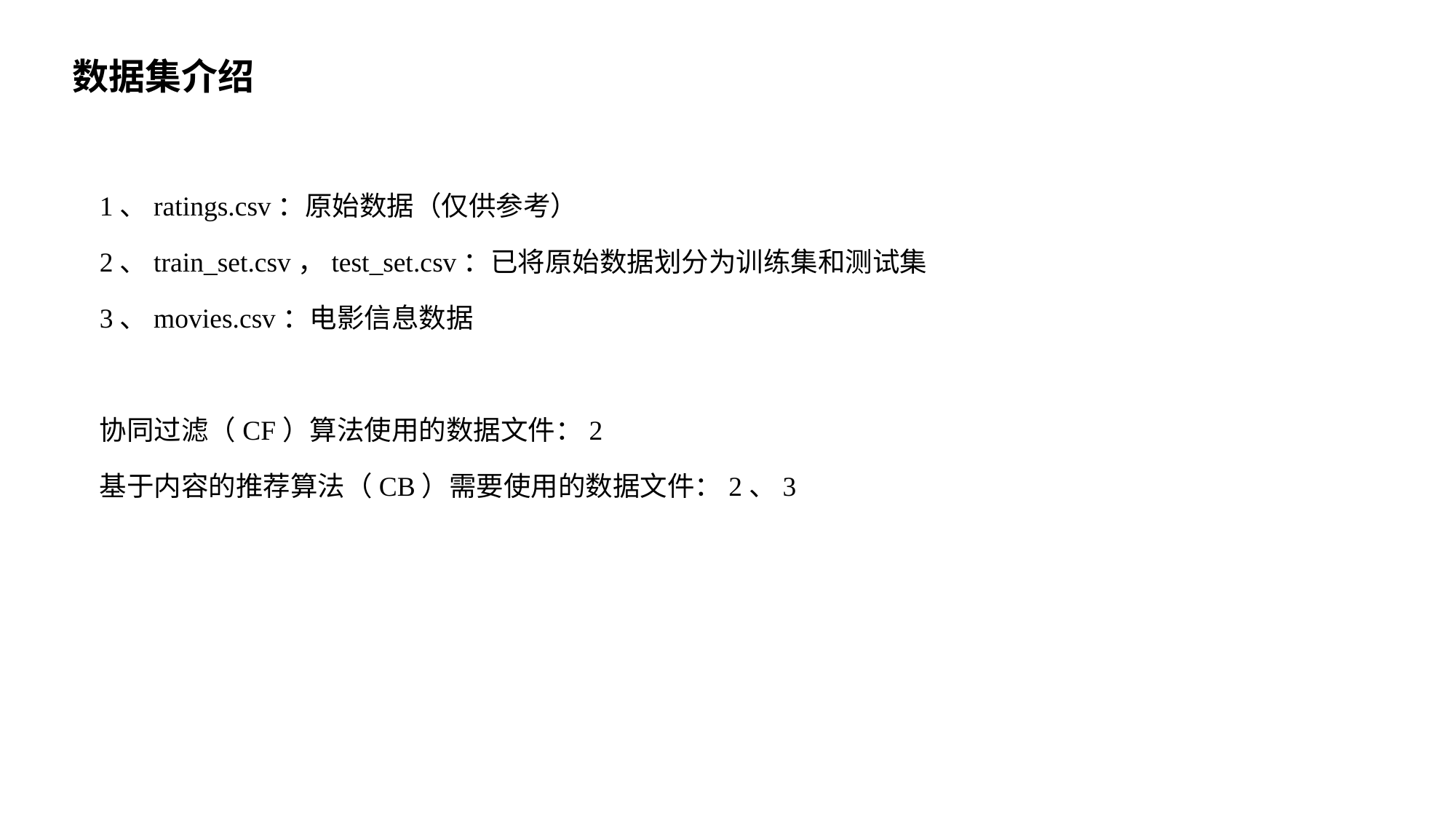

数据集介绍

1、ratings.csv：原始数据（仅供参考）
2、train_set.csv，test_set.csv：已将原始数据划分为训练集和测试集
3、movies.csv：电影信息数据

协同过滤（CF）算法使用的数据文件：2
基于内容的推荐算法（CB）需要使用的数据文件：2、3